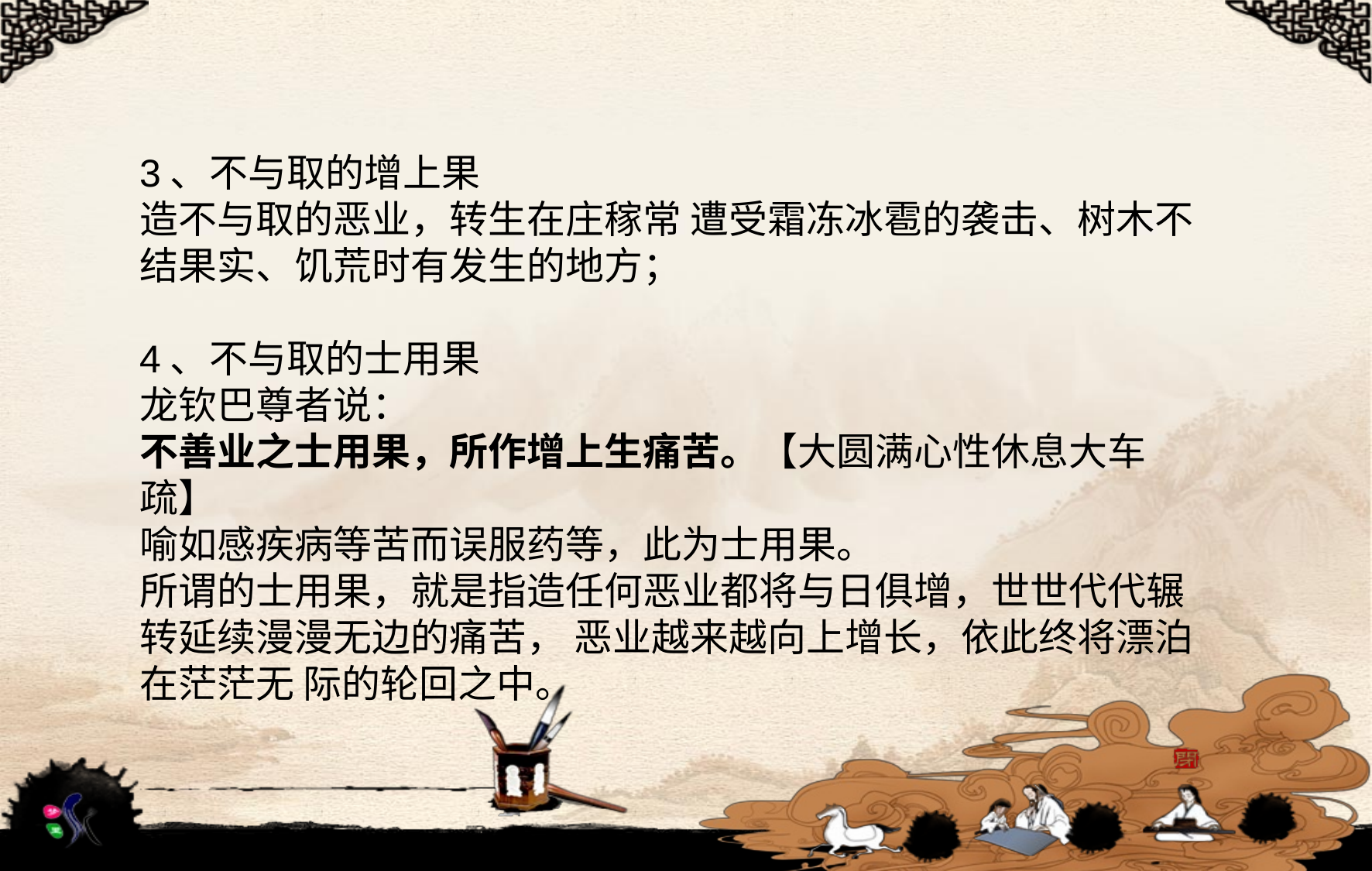

3、不与取的增上果
造不与取的恶业，转生在庄稼常 遭受霜冻冰雹的袭击、树木不结果实、饥荒时有发生的地方；

4、不与取的士用果
龙钦巴尊者说：
不善业之士用果，所作增上生痛苦。【大圆满心性休息大车疏】
喻如感疾病等苦而误服药等，此为士用果。
所谓的士用果，就是指造任何恶业都将与日俱增，世世代代辗转延续漫漫无边的痛苦， 恶业越来越向上增长，依此终将漂泊在茫茫无 际的轮回之中。